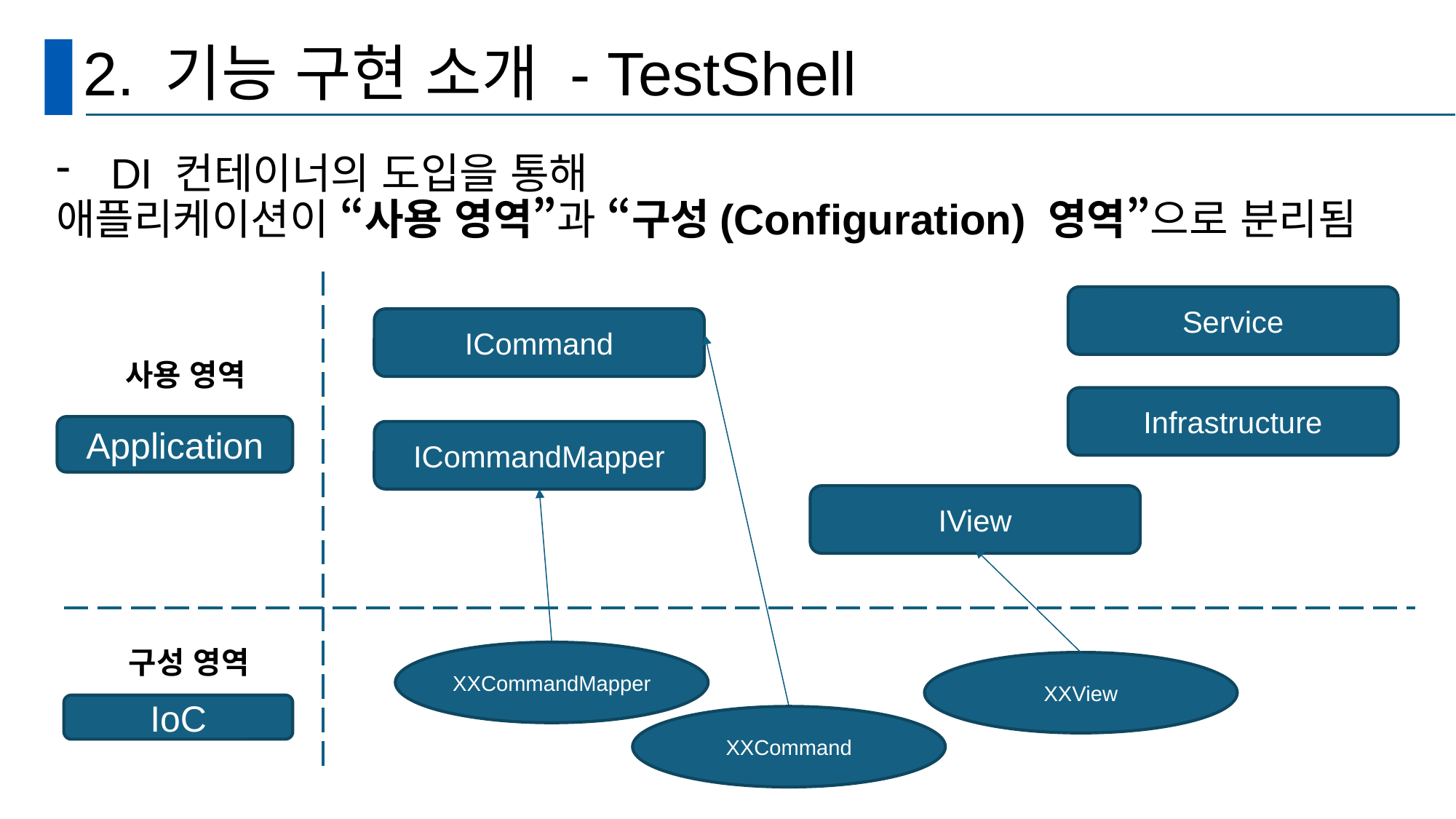

# 2. 기능 구현 소개 - TestShell
DI 컨테이너의 도입을 통해
애플리케이션이 “사용 영역”과 “구성(Configuration) 영역”으로 분리됨
Service
ICommand
사용 영역
Infrastructure
Application
ICommandMapper
IView
구성 영역
XXCommandMapper
XXView
IoC
XXCommand